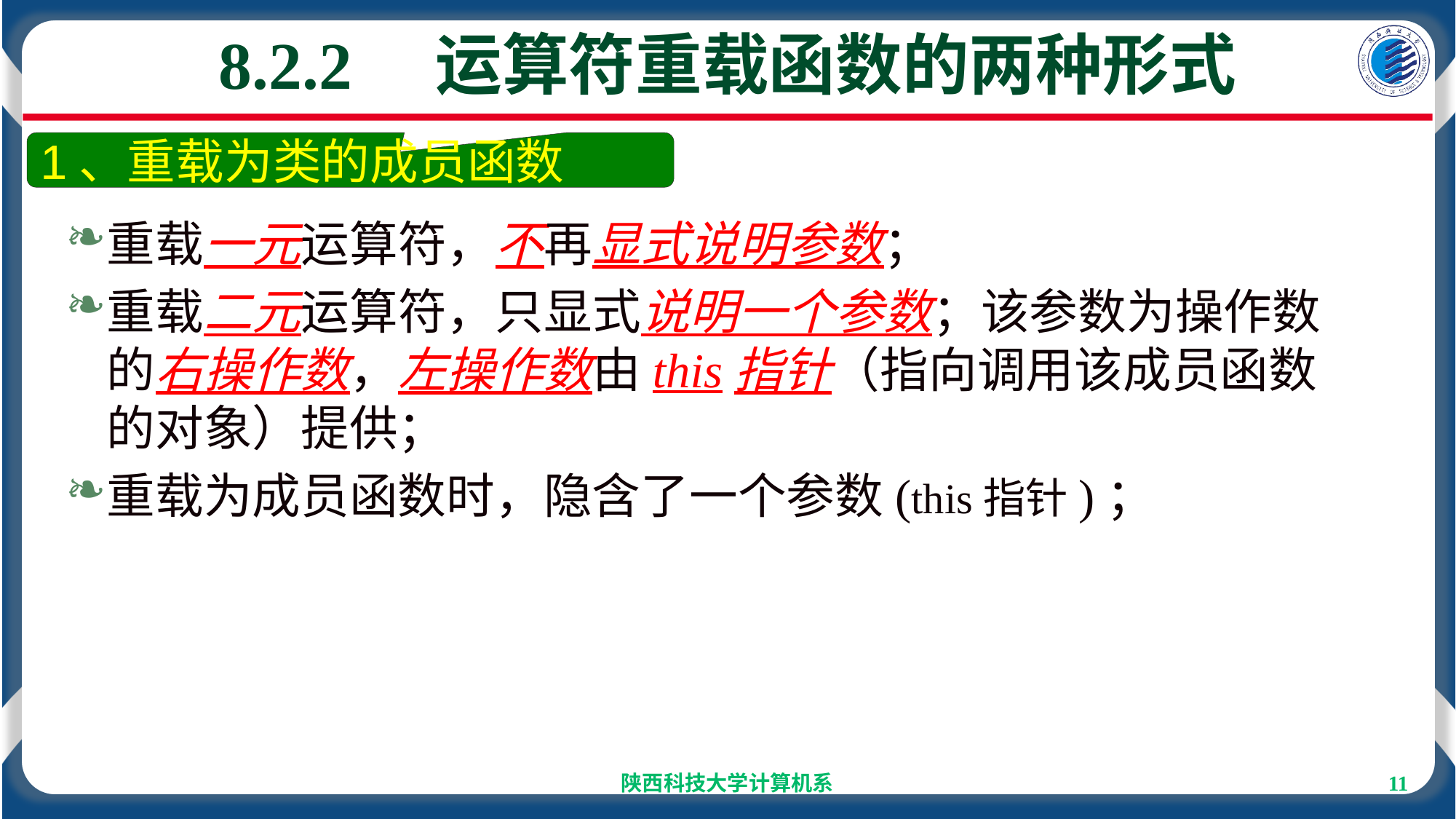

# 8.2.2　运算符重载函数的两种形式
1、重载为类的成员函数
重载一元运算符，不再显式说明参数；
重载二元运算符，只显式说明一个参数；该参数为操作数的右操作数，左操作数由this指针（指向调用该成员函数的对象）提供；
重载为成员函数时，隐含了一个参数(this指针)；
陕西科技大学计算机系
11